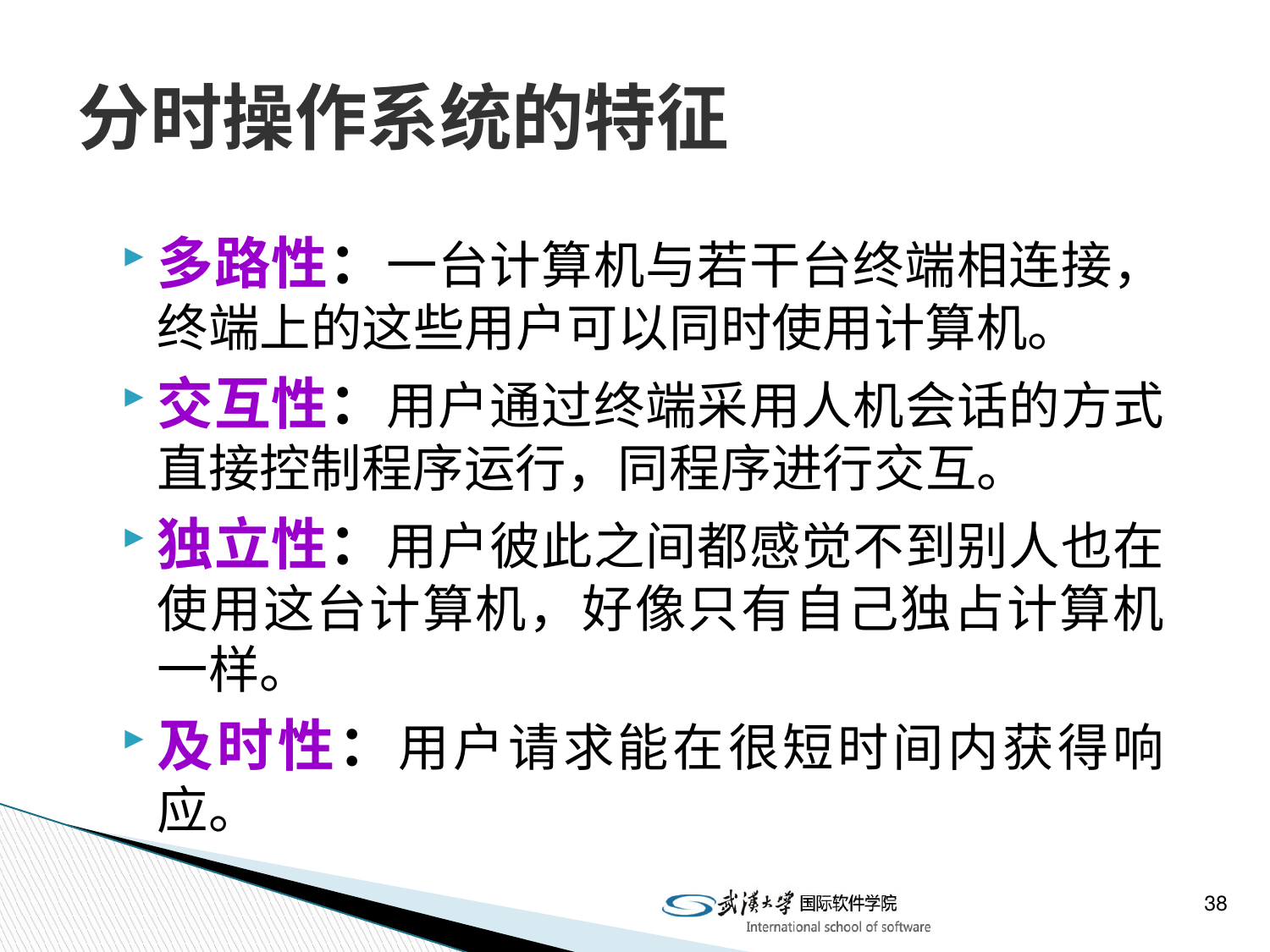

# 分时操作系统的特征
多路性：一台计算机与若干台终端相连接，终端上的这些用户可以同时使用计算机。
交互性：用户通过终端采用人机会话的方式直接控制程序运行，同程序进行交互。
独立性：用户彼此之间都感觉不到别人也在使用这台计算机，好像只有自己独占计算机一样。
及时性：用户请求能在很短时间内获得响应。